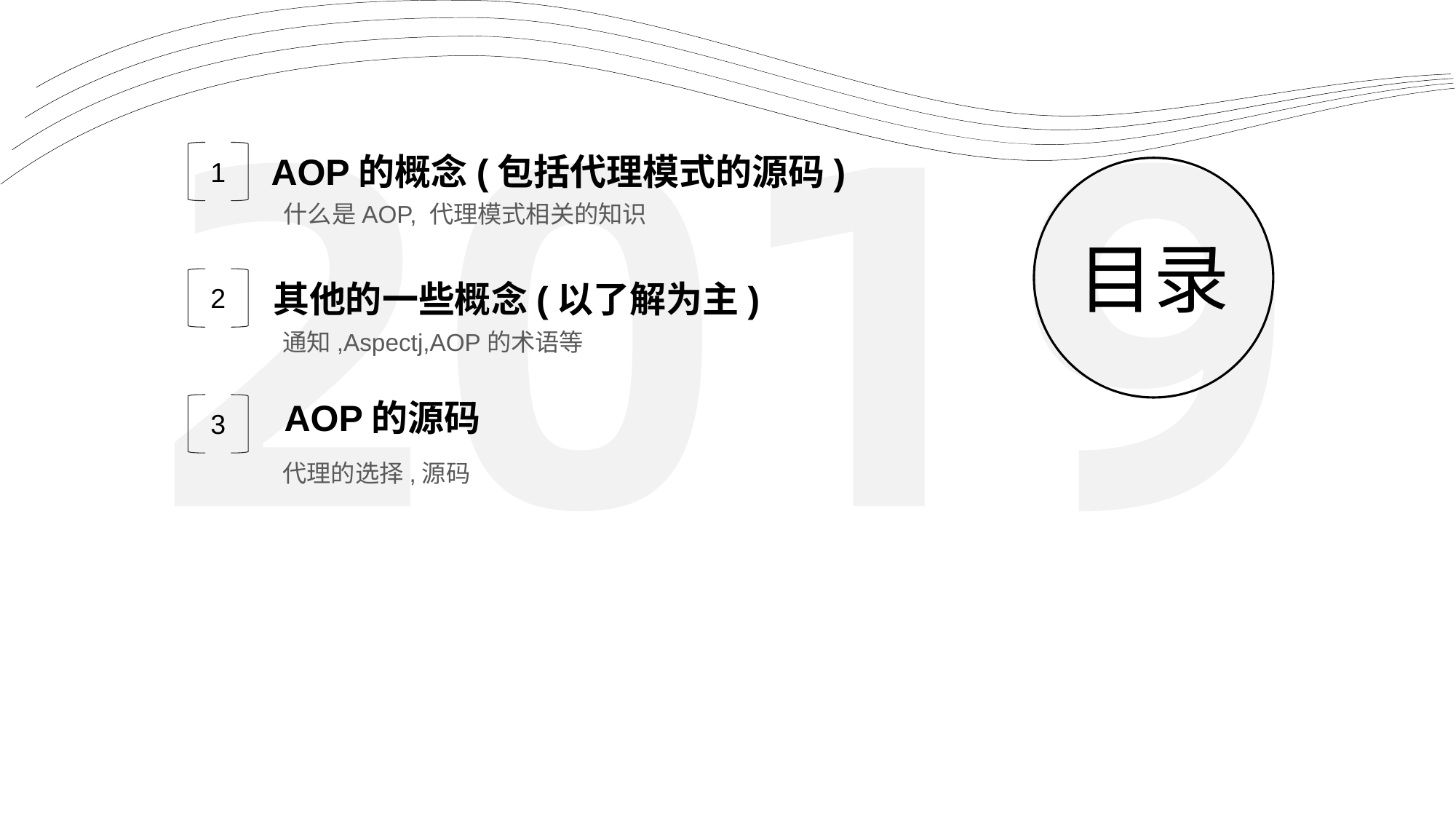

AOP的概念(包括代理模式的源码)
1
什么是AOP, 代理模式相关的知识

其他的一些概念(以了解为主)
2
通知,Aspectj,AOP的术语等
AOP的源码

3
代理的选择,源码

目录